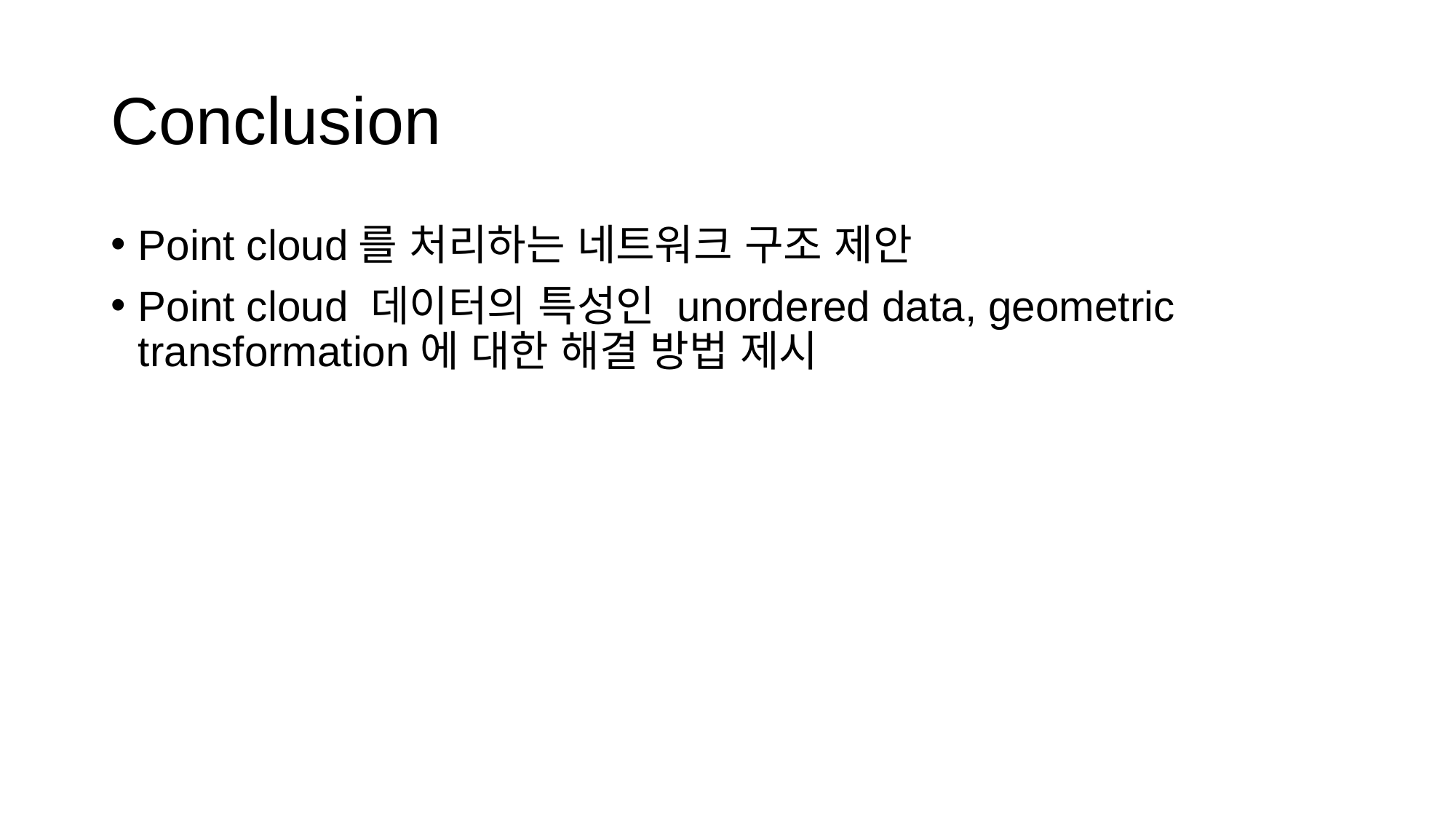

# Conclusion
Point cloud를 처리하는 네트워크 구조 제안
Point cloud 데이터의 특성인 unordered data, geometric transformation에 대한 해결 방법 제시